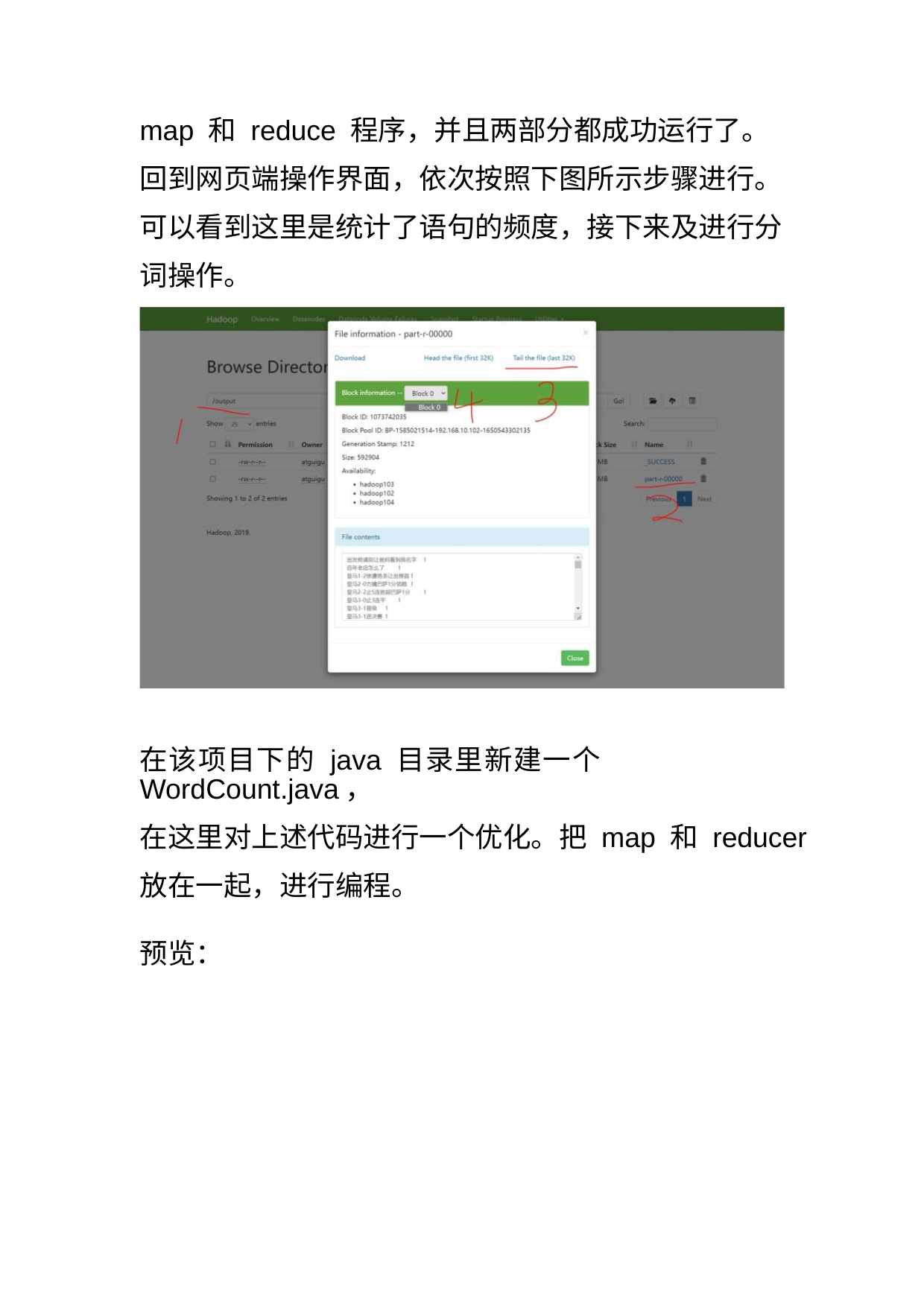

map 和 reduce 程序，并且两部分都成功运行了。
回到网页端操作界面，依次按照下图所示步骤进行。
可以看到这里是统计了语句的频度，接下来及进行分
词操作。

在该项目下的 java 目录里新建一个 WordCount.java，
在这里对上述代码进行一个优化。把 map 和 reducer
放在一起，进行编程。
预览：